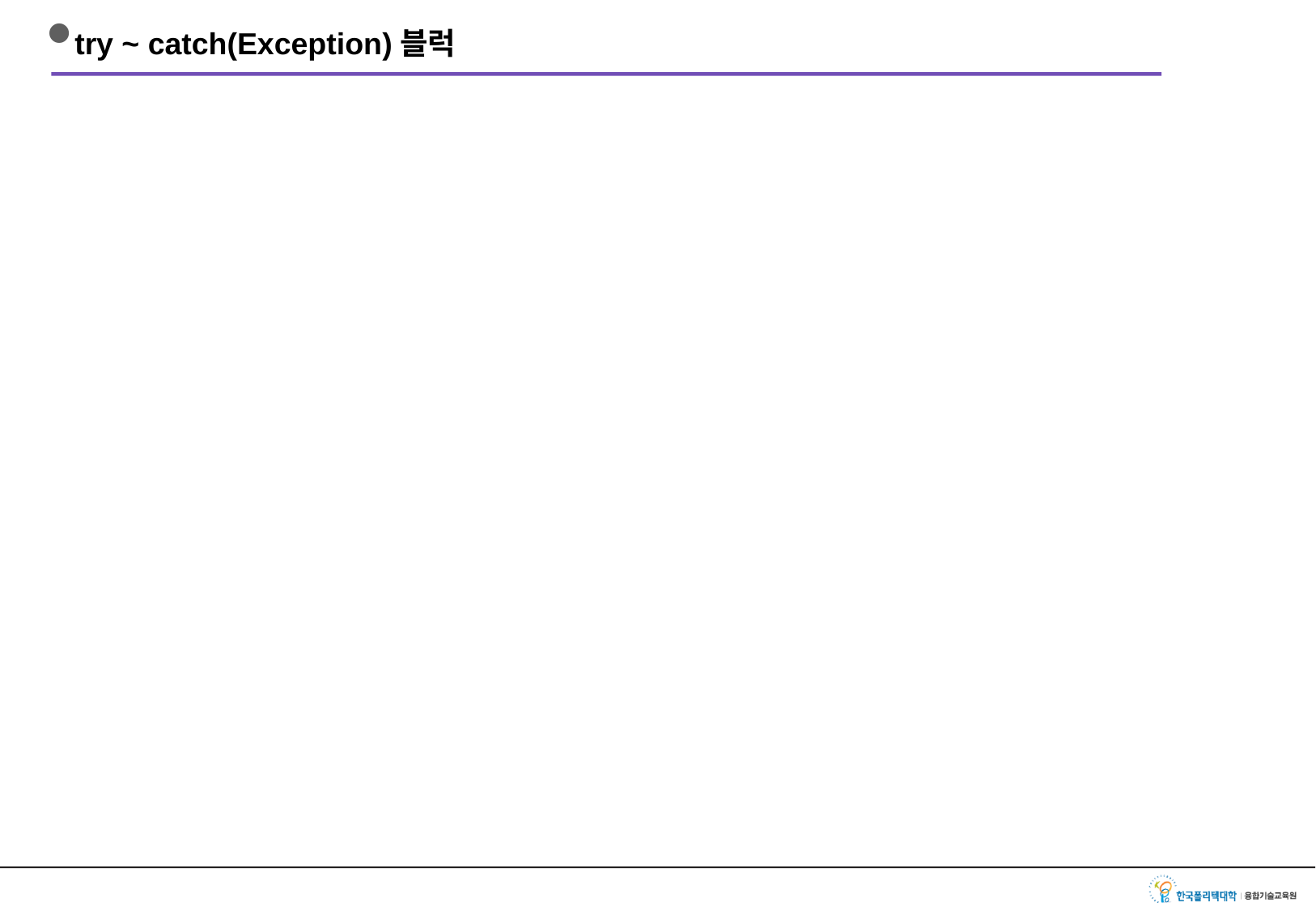

# try ~ catch(Exception)블럭
catch(Exception e) { … }을 보면 마치 메소드처럼 파라미터로 처리되는 것과 유사
실제로 JVM은 예외가 발생하면 예외를 객체로 만들어서 처리

Exception 은 모든 예외 객체들의 부모 클래스이므로 다형성처럼 모든 하위의
     예외객체들을 처리할 수 있는 구조